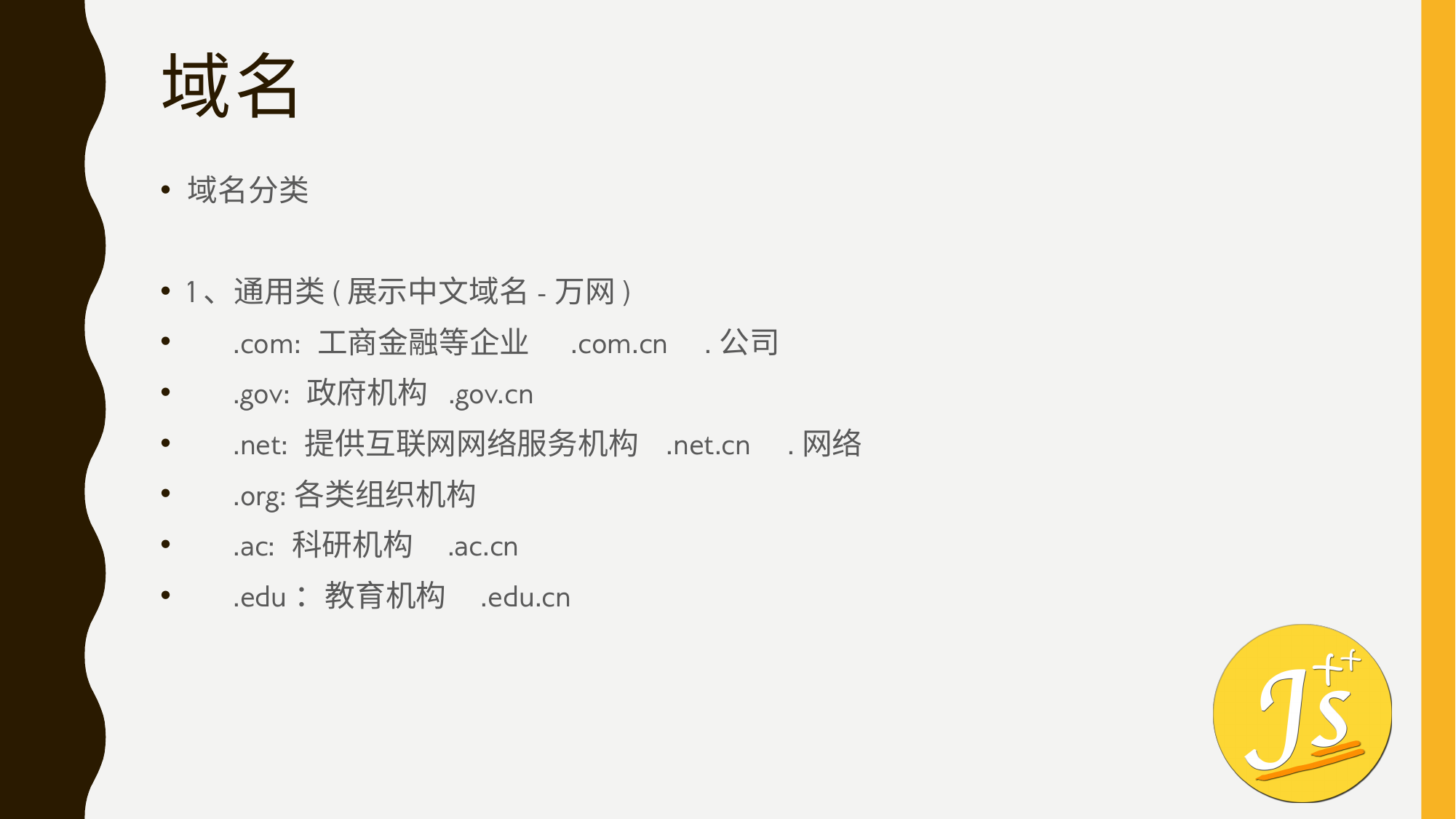

# 域名
域名分类

1、通用类(展示中文域名-万网)
     .com: 工商金融等企业     .com.cn    .公司
     .gov: 政府机构  .gov.cn
     .net: 提供互联网网络服务机构   .net.cn    .网络
     .org:各类组织机构
     .ac: 科研机构    .ac.cn
     .edu：教育机构    .edu.cn